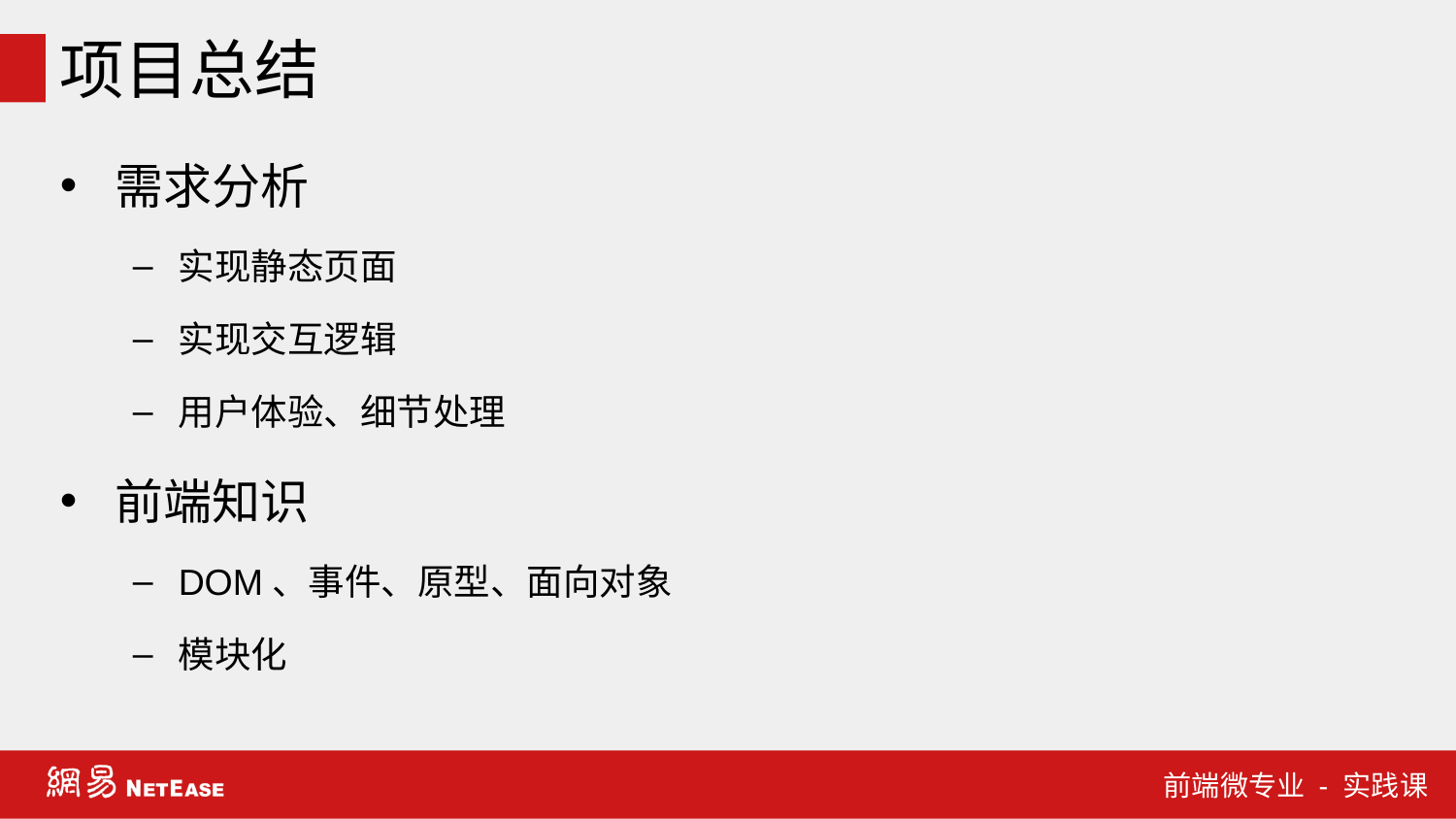

# 项目总结
需求分析
实现静态页面
实现交互逻辑
用户体验、细节处理
前端知识
DOM、事件、原型、面向对象
模块化

前端微专业 - 实践课